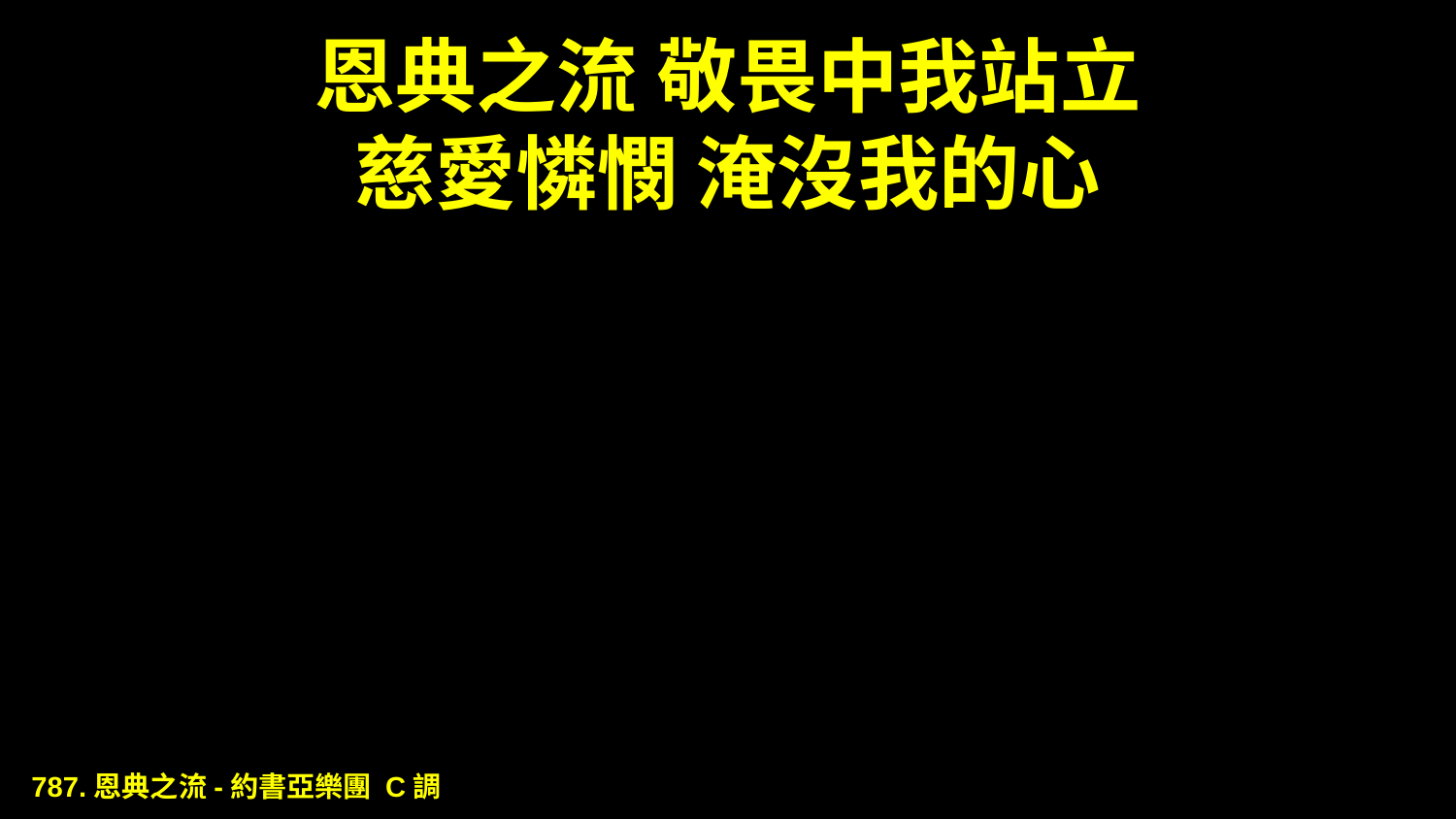

# 恩典之流 敬畏中我站立 慈愛憐憫 淹沒我的心
787.恩典之流-約書亞樂團 C調